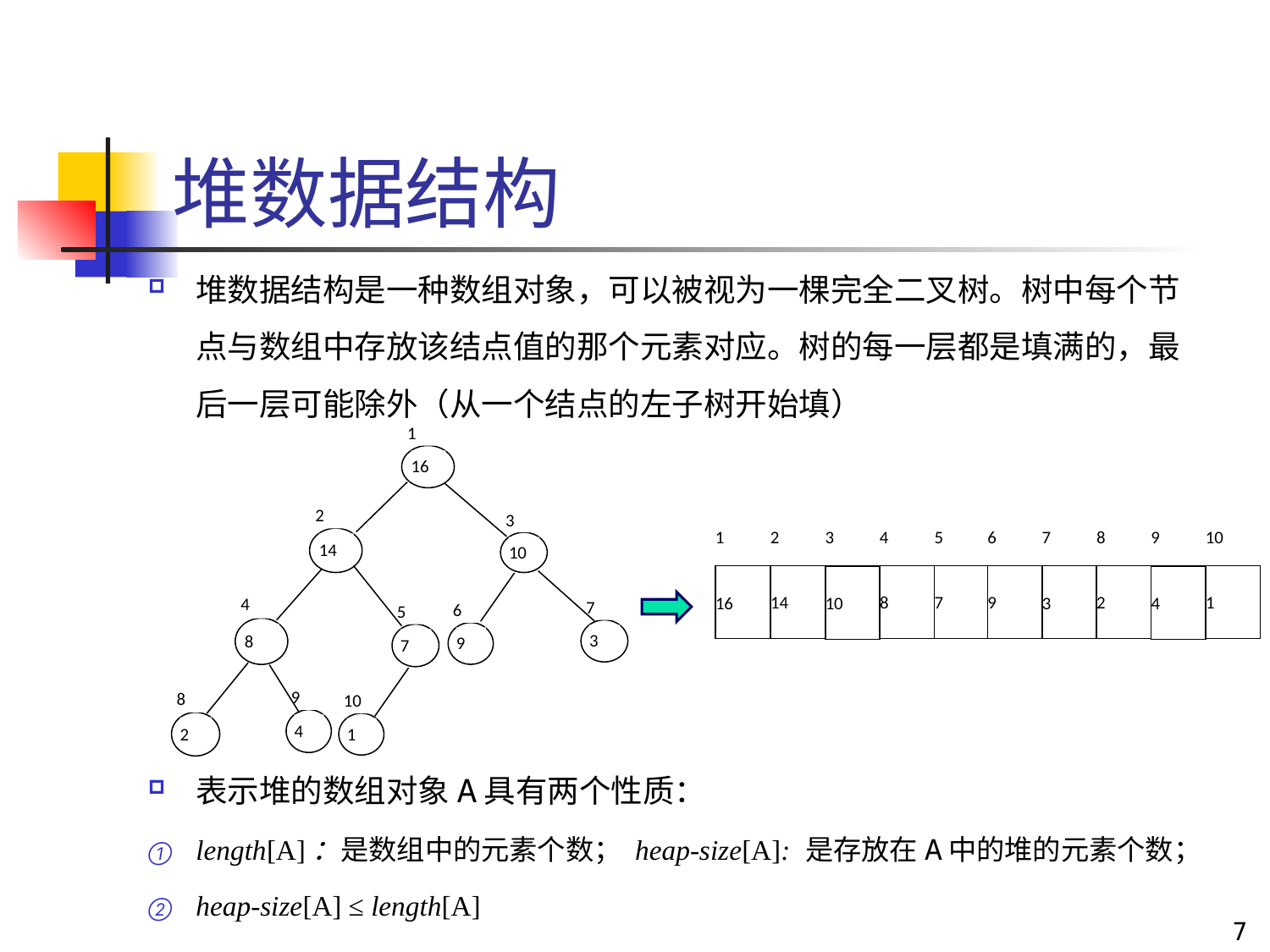

堆数据结构
堆数据结构是一种数组对象，可以被视为一棵完全二叉树。树中每个节点与数组中存放该结点值的那个元素对应。树的每一层都是填满的，最后一层可能除外（从一个结点的左子树开始填）

表示堆的数组对象A具有两个性质：
length[A]：是数组中的元素个数； heap-size[A]: 是存放在A中的堆的元素个数；
heap-size[A] ≤ length[A]
1

16
2

14
3

10
4

8
7

3
6

9
5

7
9

4
8

2
10

1
2
4
5
6
8
10
1
7
3
9
14
8
7
9
2
1
16
3
10
4

7